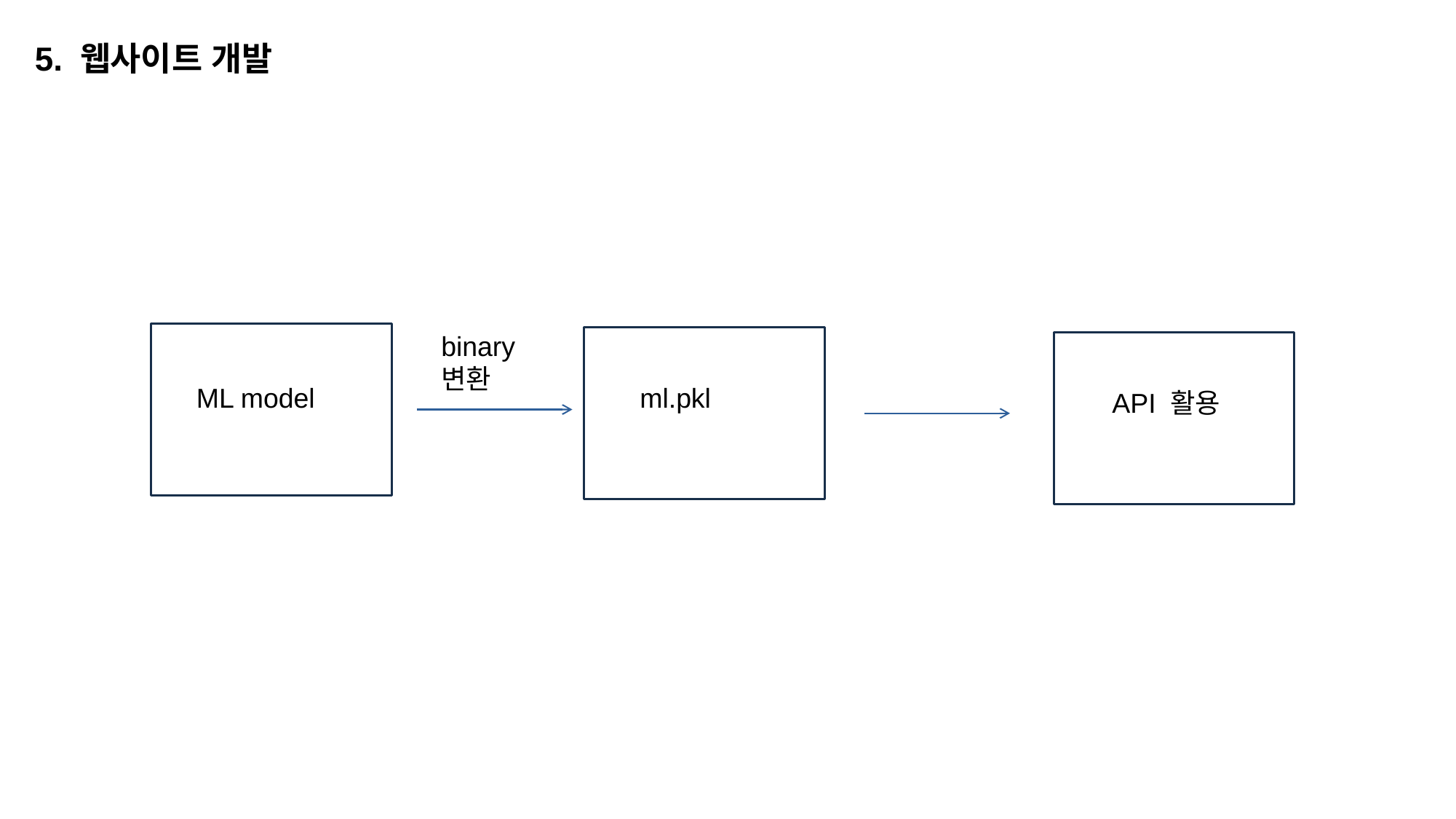

5. 웹사이트 개발

binary
변환

ML model

ml.pkl
API 활용